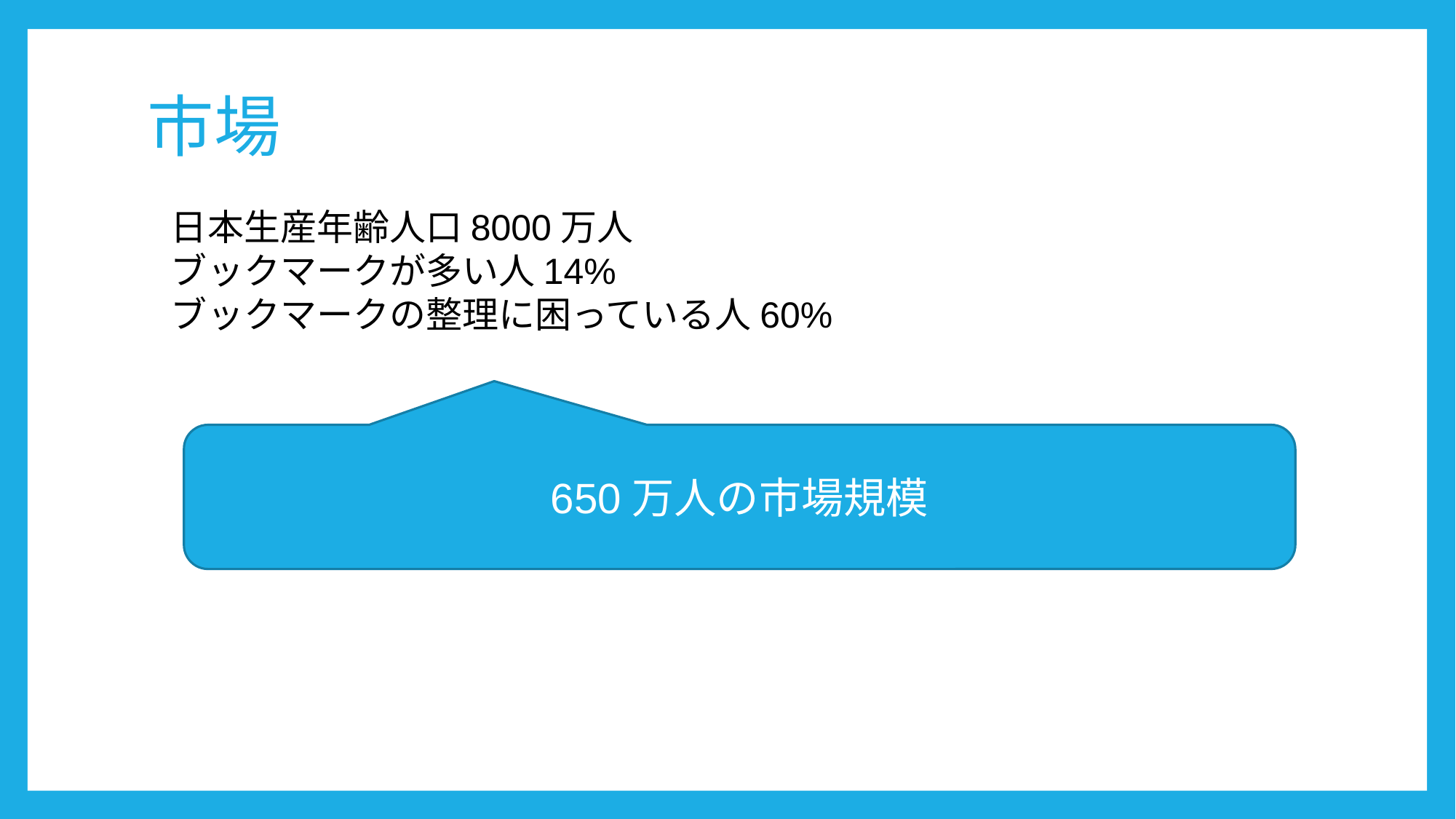

# 市場
日本生産年齢人口8000万人
ブックマークが多い人14%
ブックマークの整理に困っている人60%
650万人の市場規模